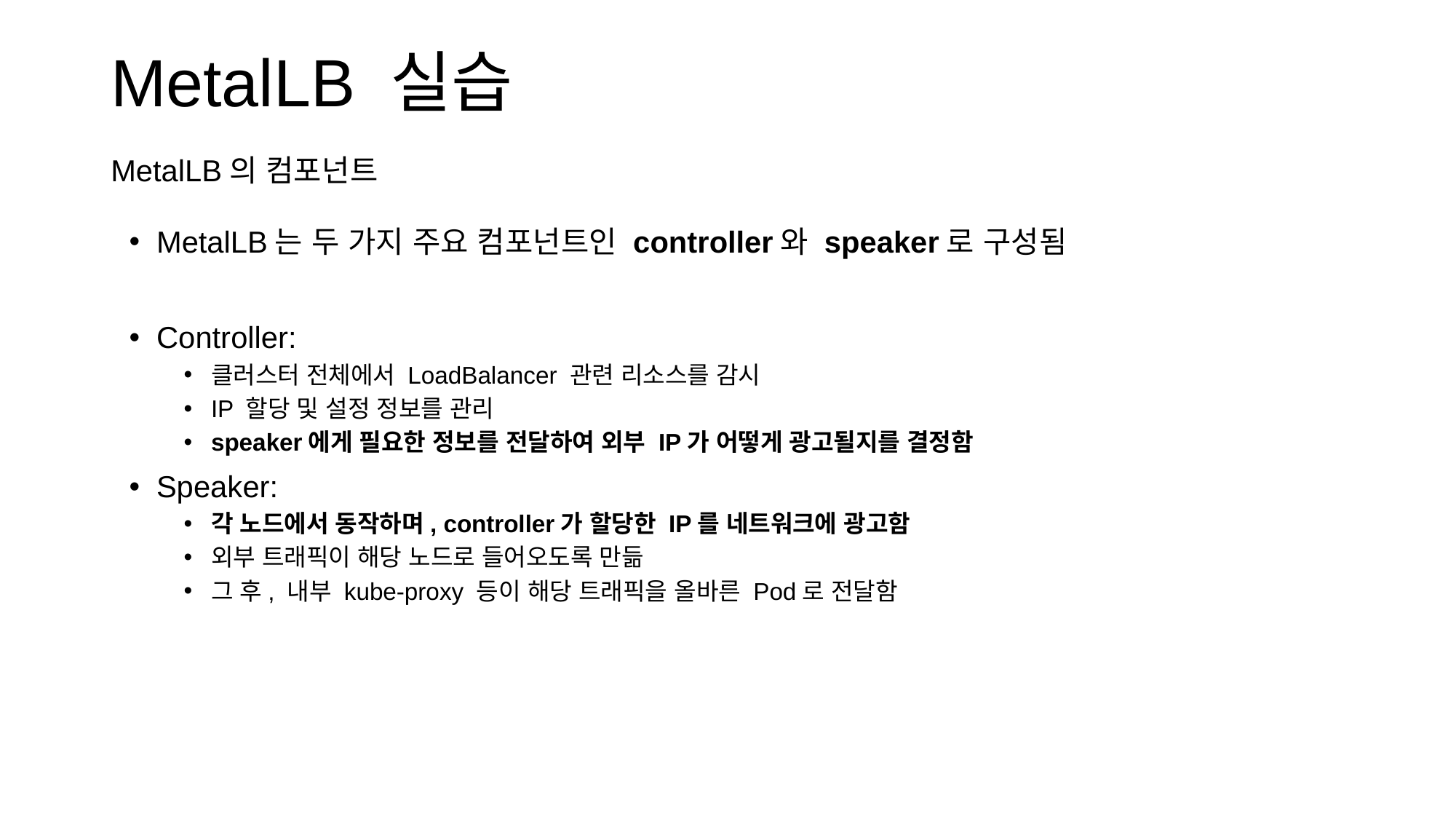

MetalLB 실습
MetalLB의 컴포넌트
MetalLB는 두 가지 주요 컴포넌트인 controller와 speaker로 구성됨

Controller:
클러스터 전체에서 LoadBalancer 관련 리소스를 감시
IP 할당 및 설정 정보를 관리
speaker에게 필요한 정보를 전달하여 외부 IP가 어떻게 광고될지를 결정함
Speaker:
각 노드에서 동작하며, controller가 할당한 IP를 네트워크에 광고함
외부 트래픽이 해당 노드로 들어오도록 만듦
그 후, 내부 kube-proxy 등이 해당 트래픽을 올바른 Pod로 전달함